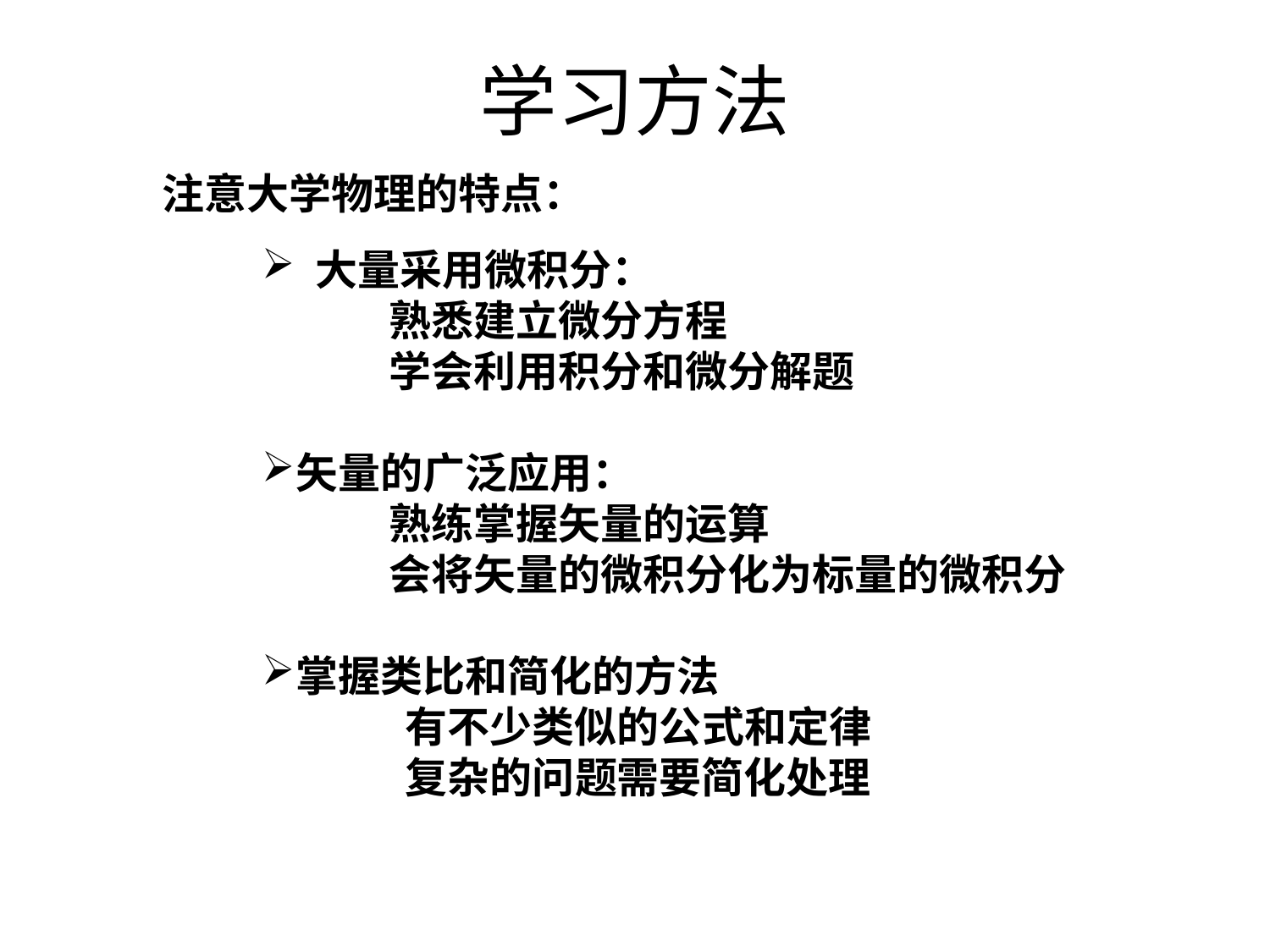

# 学习方法
注意大学物理的特点：
 大量采用微积分：
	熟悉建立微分方程
	学会利用积分和微分解题
矢量的广泛应用：
	熟练掌握矢量的运算
	会将矢量的微积分化为标量的微积分

掌握类比和简化的方法
              有不少类似的公式和定律
              复杂的问题需要简化处理